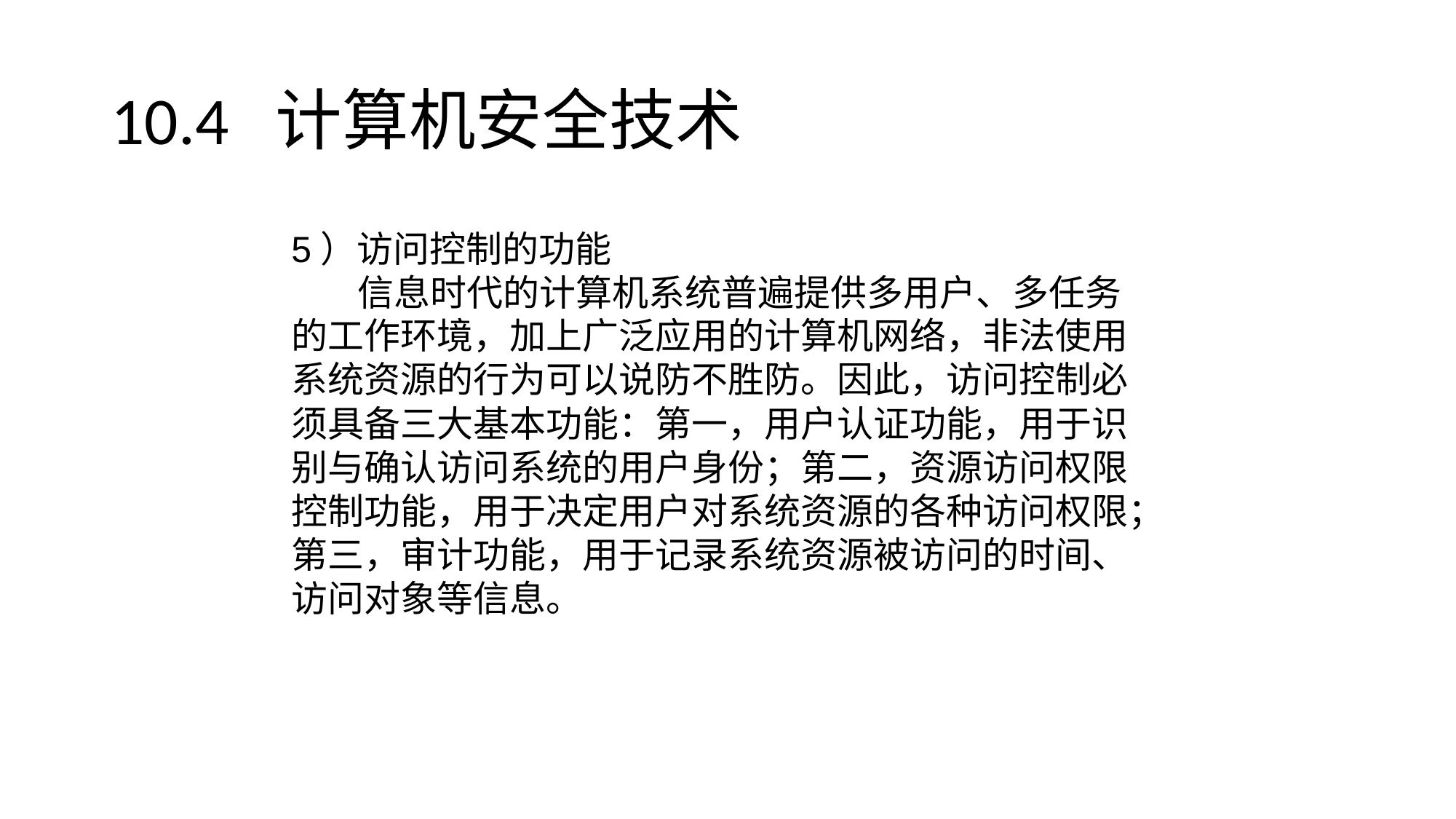

10.4  计算机安全技术
5）访问控制的功能
       信息时代的计算机系统普遍提供多用户、多任务的工作环境，加上广泛应用的计算机网络，非法使用系统资源的行为可以说防不胜防。因此，访问控制必须具备三大基本功能：第一，用户认证功能，用于识别与确认访问系统的用户身份；第二，资源访问权限控制功能，用于决定用户对系统资源的各种访问权限；第三，审计功能，用于记录系统资源被访问的时间、访问对象等信息。
11